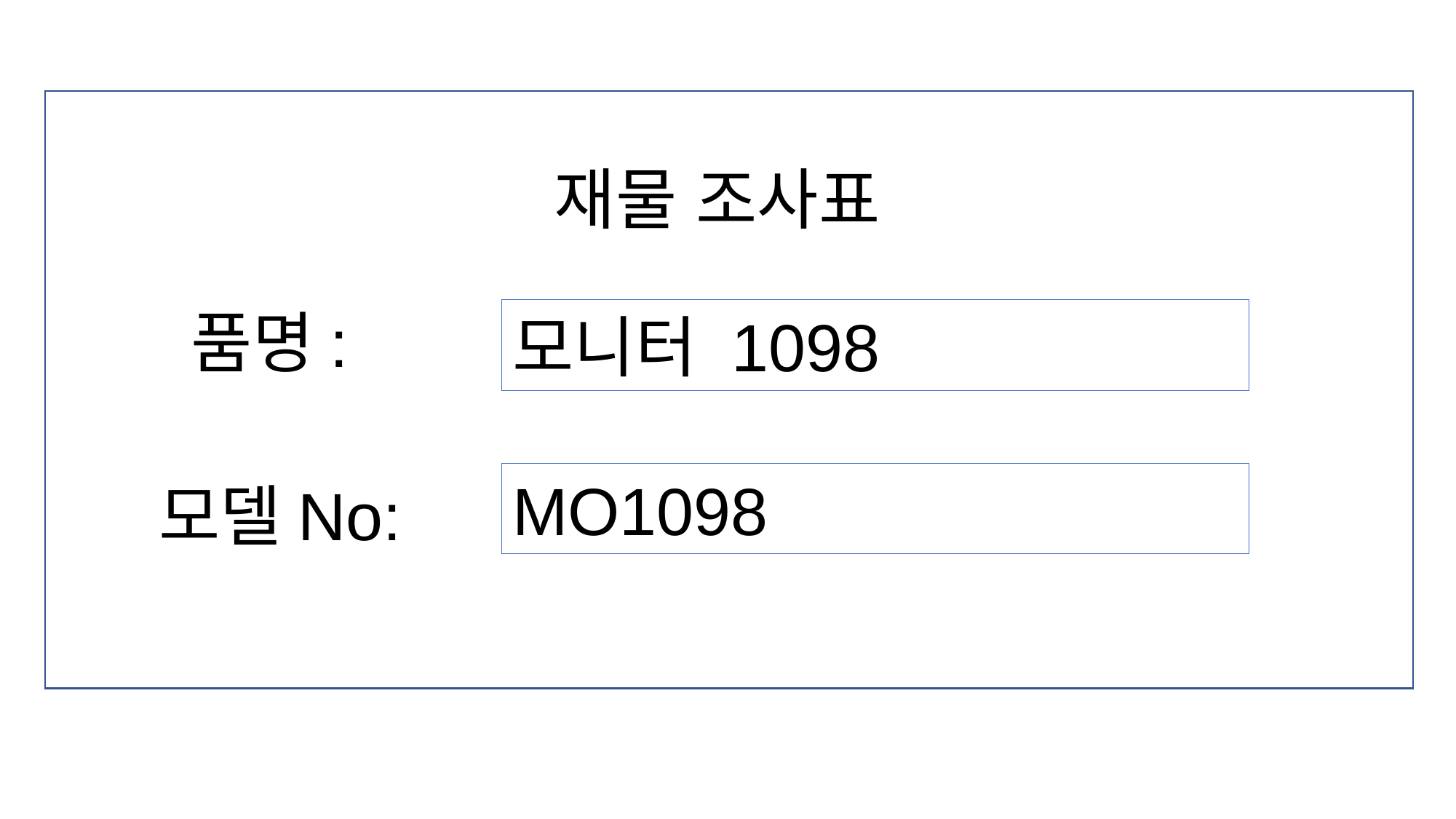

재물 조사표
품명:
모니터 1098
MO1098
모델No: